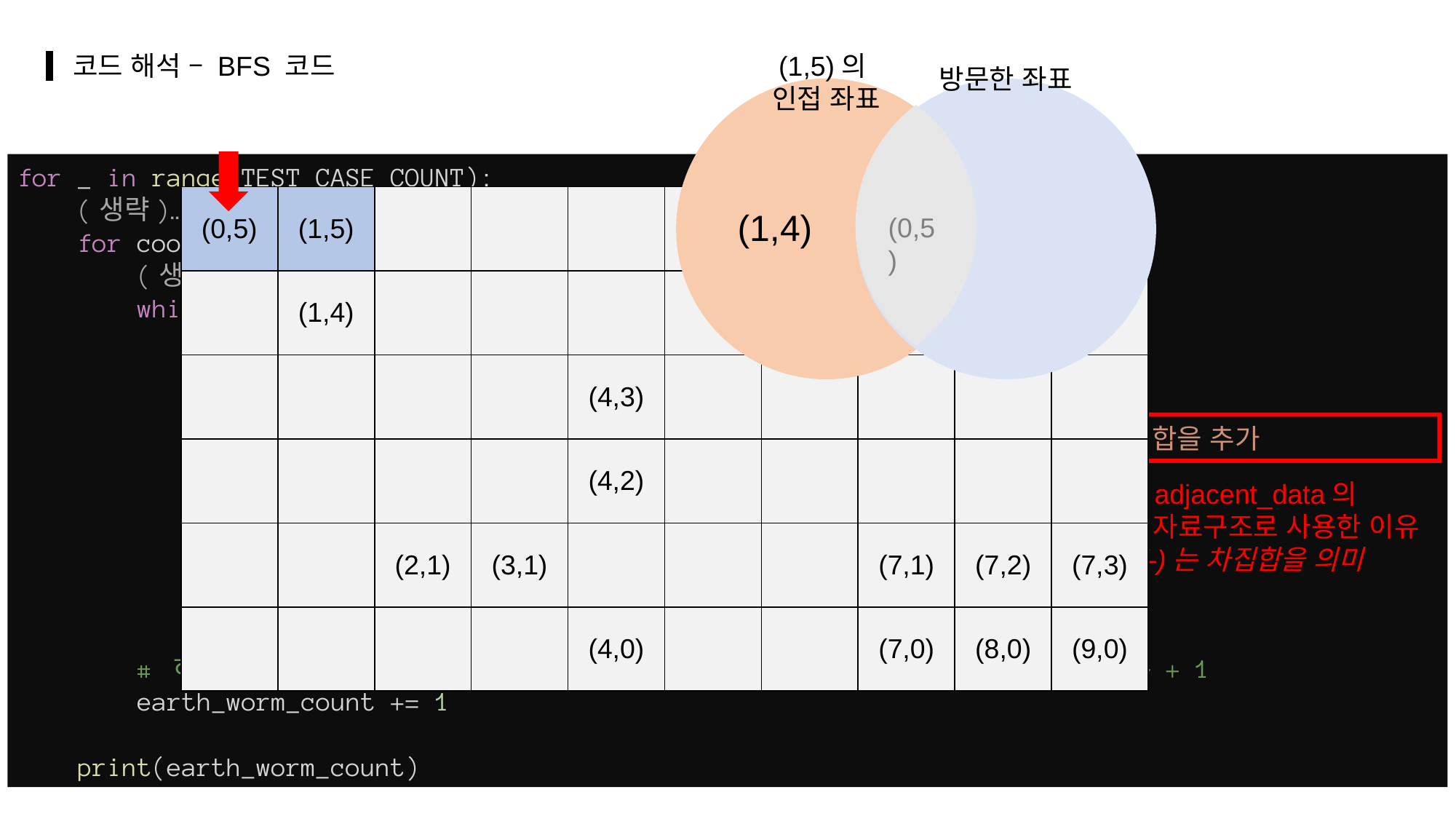

코드 해석 – BFS 코드
(1,5)의
인접 좌표
방문한 좌표

(1,4)
(0,5)
medium
bold
for _ in range(TEST_CASE_COUNT):
    (생략)………
    for coord in adjacent_data.keys():
        (생략)………
        while queue:
            """
            -BFS 코드
            if queue에서 꺼낸노드(n)가  ->방문한 좌표에 추가
	        방문한 좌표가 아니면 	    queue에 (n의 인접 좌표) 와 (방문한 좌표) 의 차집합을 추가
            """
            n = queue.popleft()
            if n not in visited:
                visited.add(n)
                queue += adjacent_data[n] - visited

        # 하나의 연결된 그래프(인접해있는 구역)만큼 방문한 좌표에 추가되면 -> 지렁이 수 + 1
        earth_worm_count += 1

    print(earth_worm_count)

extrabold
| (0,5) | (1,5) |  |  |  |  |  |  |  |  |
| --- | --- | --- | --- | --- | --- | --- | --- | --- | --- |
|  | (1,4) |  |  |  |  |  |  |  |  |
|  |  |  |  | (4,3) |  |  |  |  |  |
|  |  |  |  | (4,2) |  |  |  |  |  |
|  |  | (2,1) | (3,1) |  |  |  | (7,1) | (7,2) | (7,3) |
|  |  |  |  | (4,0) |  |  | (7,0) | (8,0) | (9,0) |

주제

visited 변수와 adjacent_data의 value를 set() 자료구조로 사용한 이유
>>set() 의 차(-)는 차집합을 의미